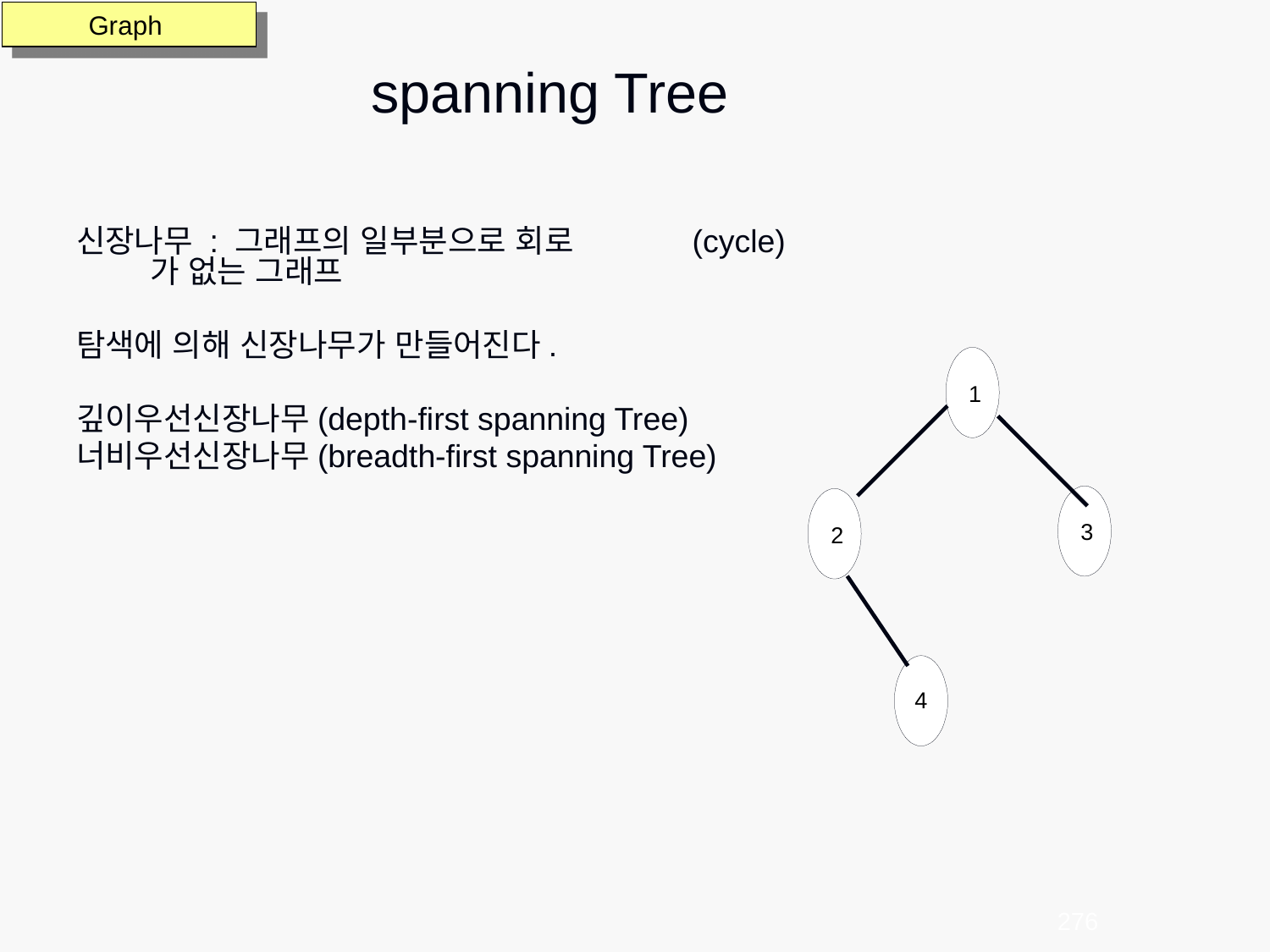

spanning Tree
Graph
신장나무 : 그래프의 일부분으로 회로	   (cycle)가 없는 그래프

탐색에 의해 신장나무가 만들어진다.

깊이우선신장나무(depth-first spanning Tree)
너비우선신장나무(breadth-first spanning Tree)

1

3
2

4
276